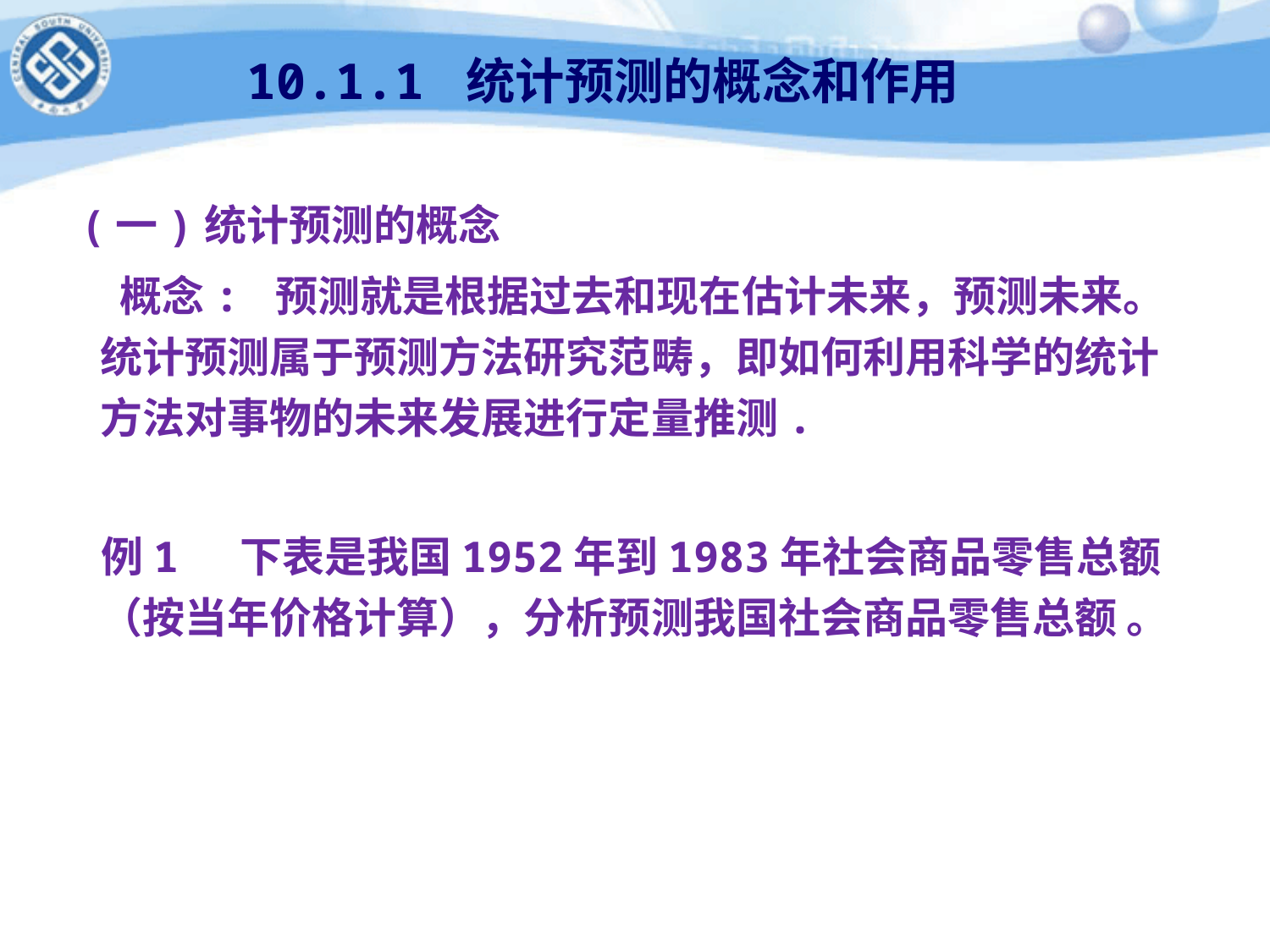

# 10.1.1 统计预测的概念和作用
  (一)统计预测的概念
      概念: 预测就是根据过去和现在估计未来，预测未来。统计预测属于预测方法研究范畴，即如何利用科学的统计方法对事物的未来发展进行定量推测.

    例1  下表是我国1952年到1983年社会商品零售总额（按当年价格计算），分析预测我国社会商品零售总额 。